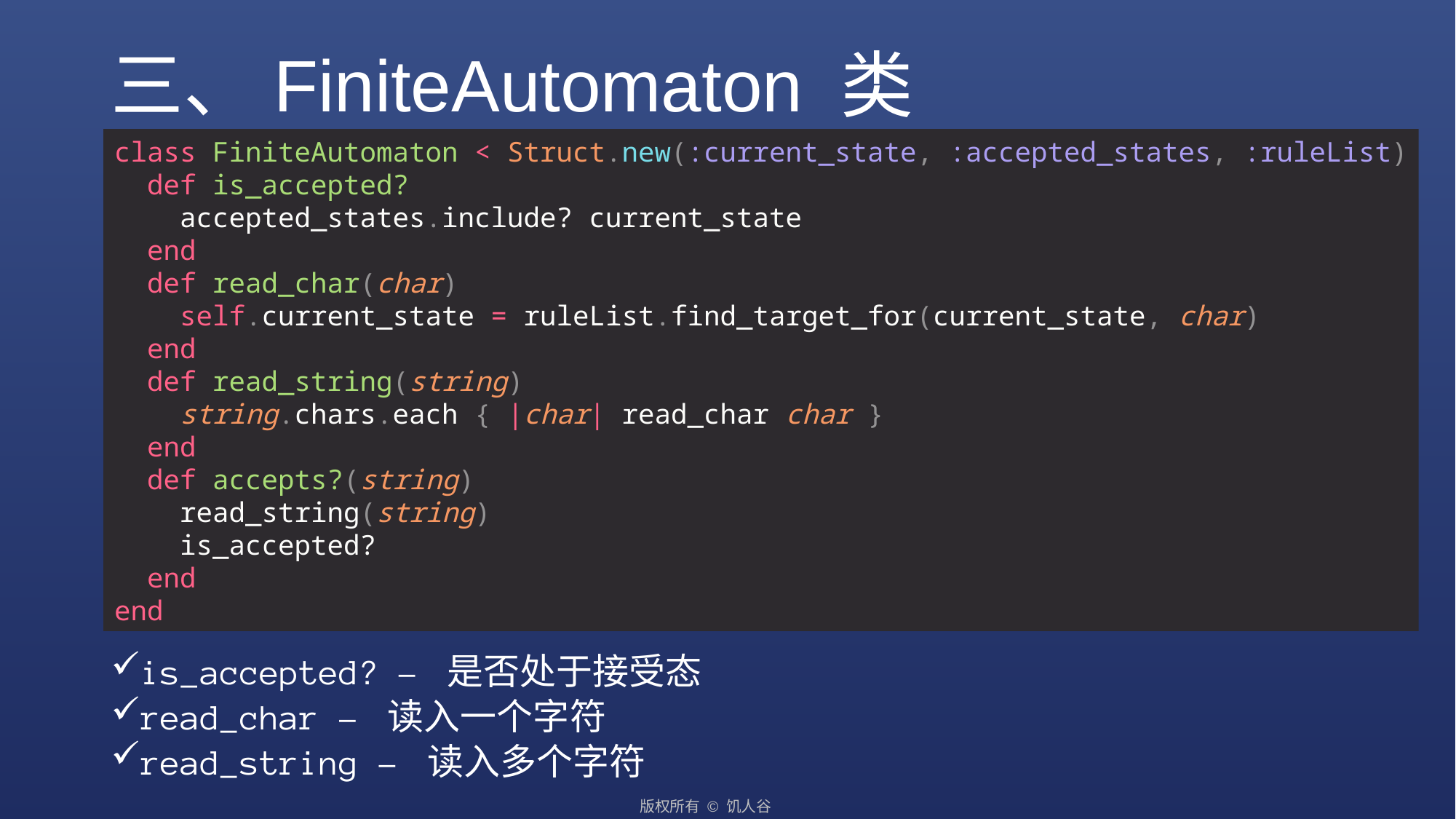

# 三、FiniteAutomaton 类
class FiniteAutomaton < Struct.new(:current_state, :accepted_states, :ruleList)
  def is_accepted?
    accepted_states.include? current_state
  end
  def read_char(char)
    self.current_state = ruleList.find_target_for(current_state, char)
  end
  def read_string(string)
    string.chars.each { |char| read_char char }
  end
  def accepts?(string)
    read_string(string)
    is_accepted?
  end
end
is_accepted? - 是否处于接受态
read_char - 读入一个字符
read_string - 读入多个字符